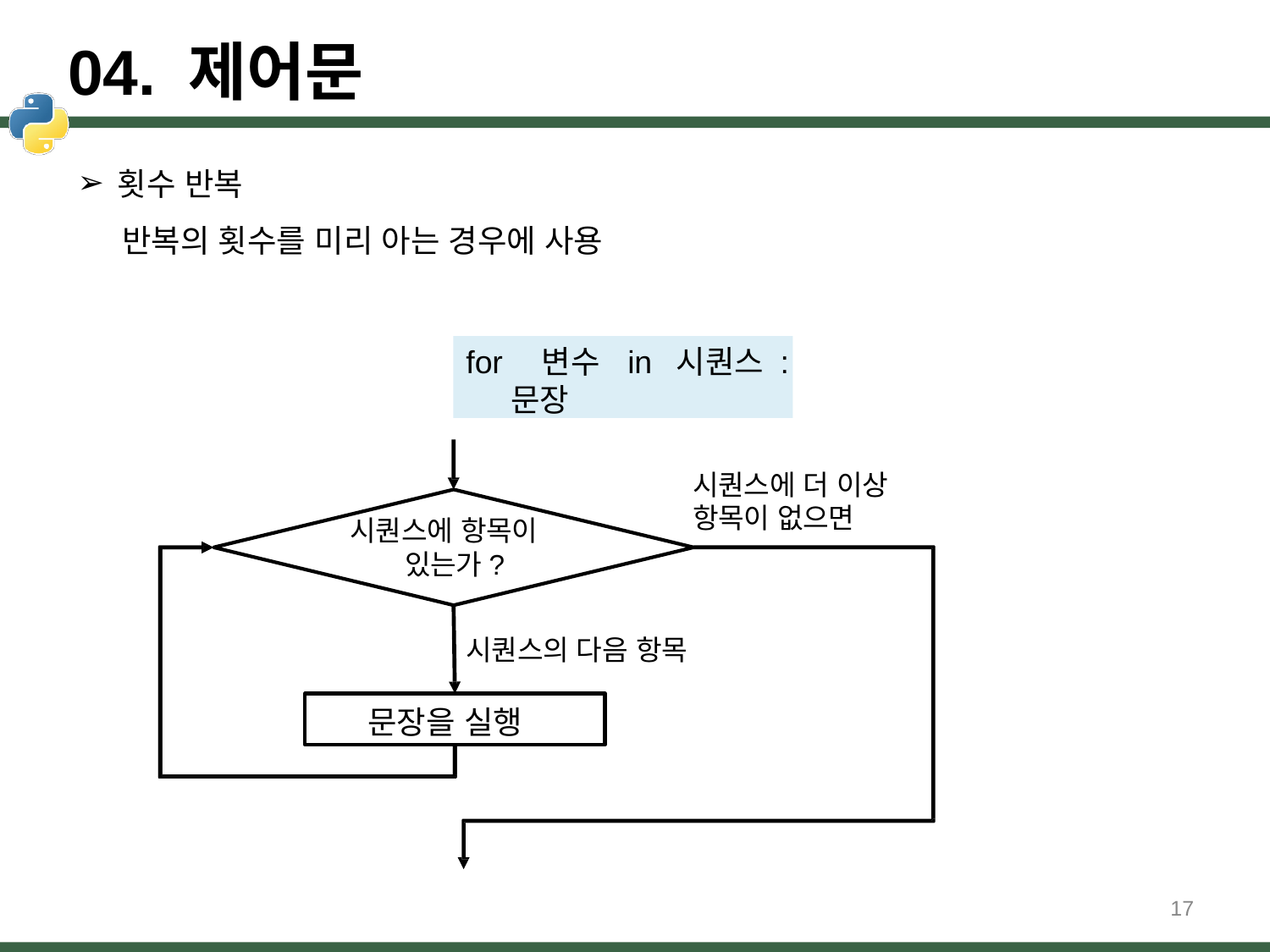

# 04. 제어문

횟수 반복
반복의 횟수를 미리 아는 경우에 사용
for	변수	in	시퀀스 :
문장

시퀀스에 더 이상  항목이 없으면

시퀀스에 항목이  있는가?

시퀀스의 다음 항목

문장을 실행

17